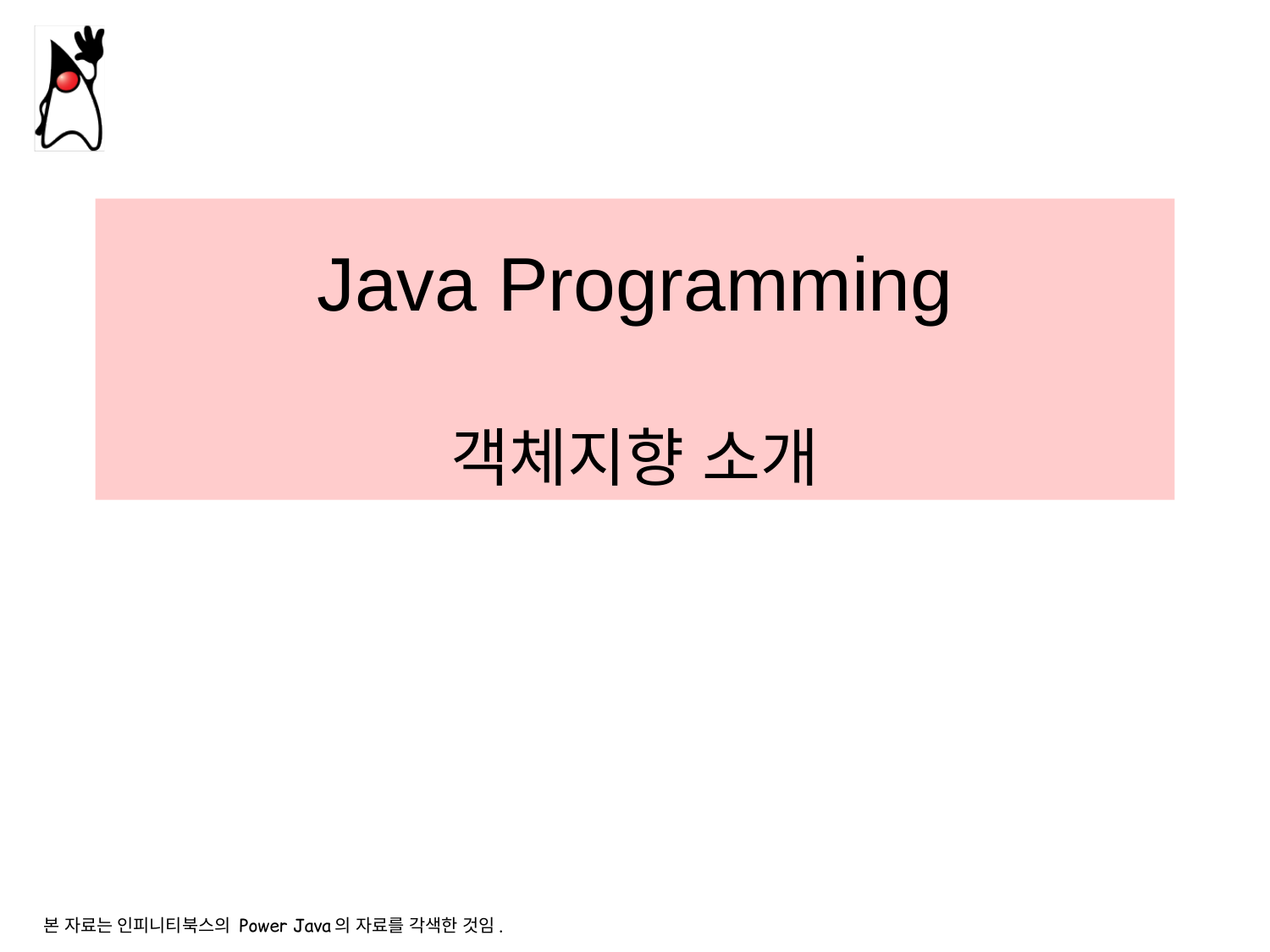

# Java Programming 객체지향 소개

본 자료는 인피니티북스의 Power Java의 자료를 각색한 것임.